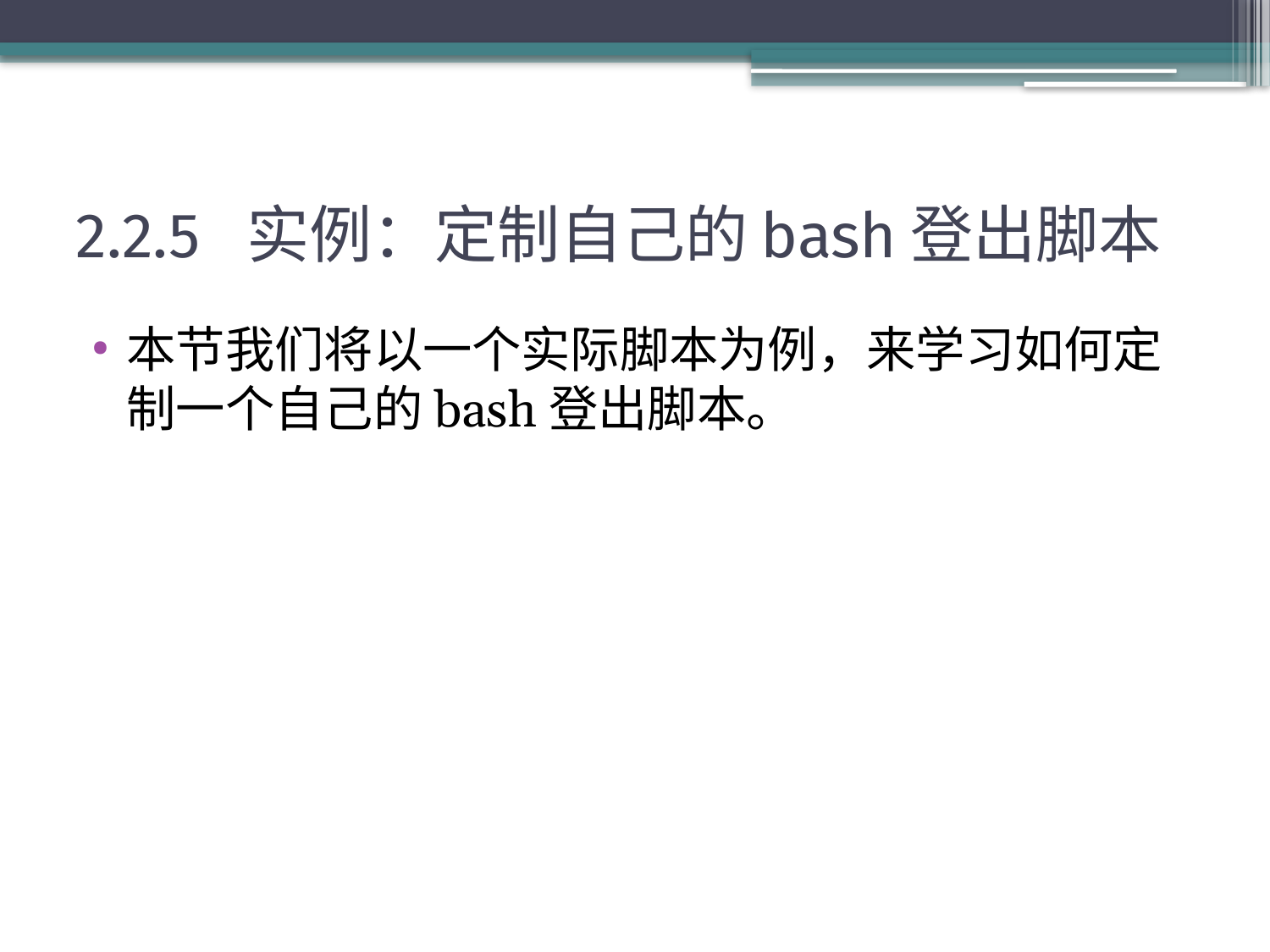

# 2.2.5  实例：定制自己的bash登出脚本
本节我们将以一个实际脚本为例，来学习如何定制一个自己的bash登出脚本。